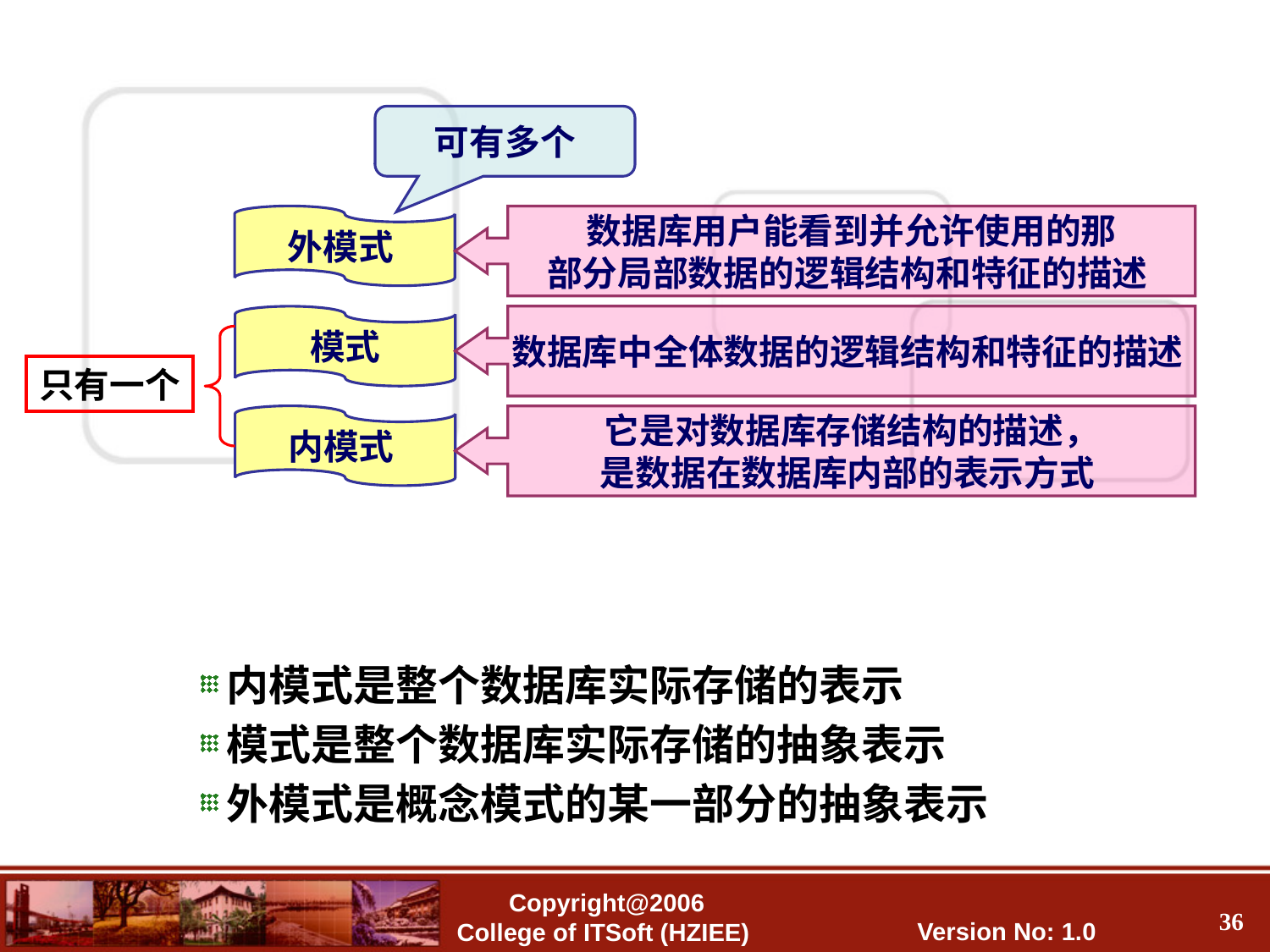

内模式是整个数据库实际存储的表示
模式是整个数据库实际存储的抽象表示
外模式是概念模式的某一部分的抽象表示
可有多个
外模式
数据库用户能看到并允许使用的那
部分局部数据的逻辑结构和特征的描述
数据库中全体数据的逻辑结构和特征的描述
模式

只有一个
内模式
它是对数据库存储结构的描述，
是数据在数据库内部的表示方式